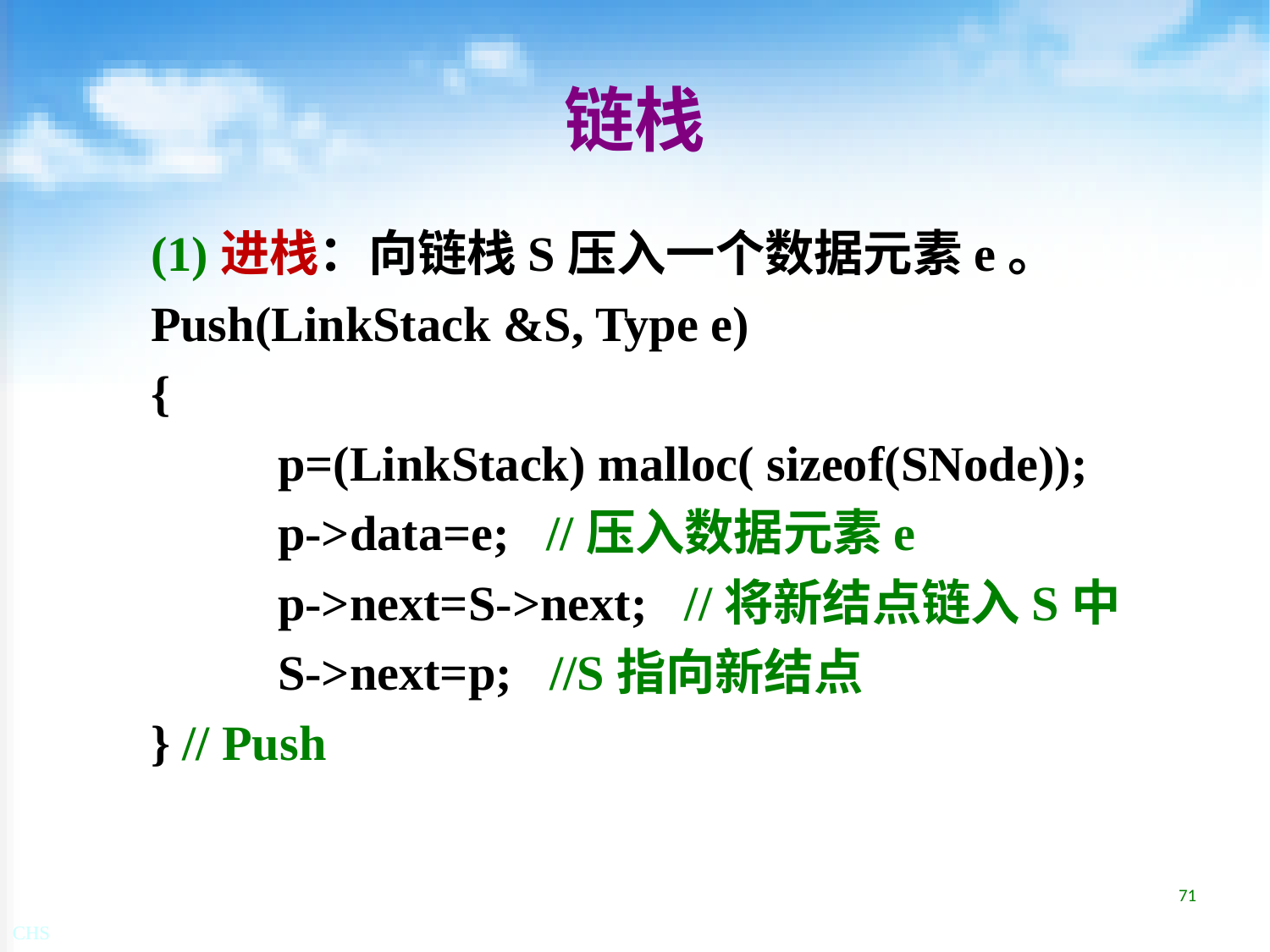

# 链栈
(1)进栈：向链栈S压入一个数据元素e。
Push(LinkStack &S, Type e)
{
	p=(LinkStack) malloc( sizeof(SNode));
	p->data=e;   //压入数据元素e
	p->next=S->next;   //将新结点链入S中
	S->next=p;   //S指向新结点
} // Push
71